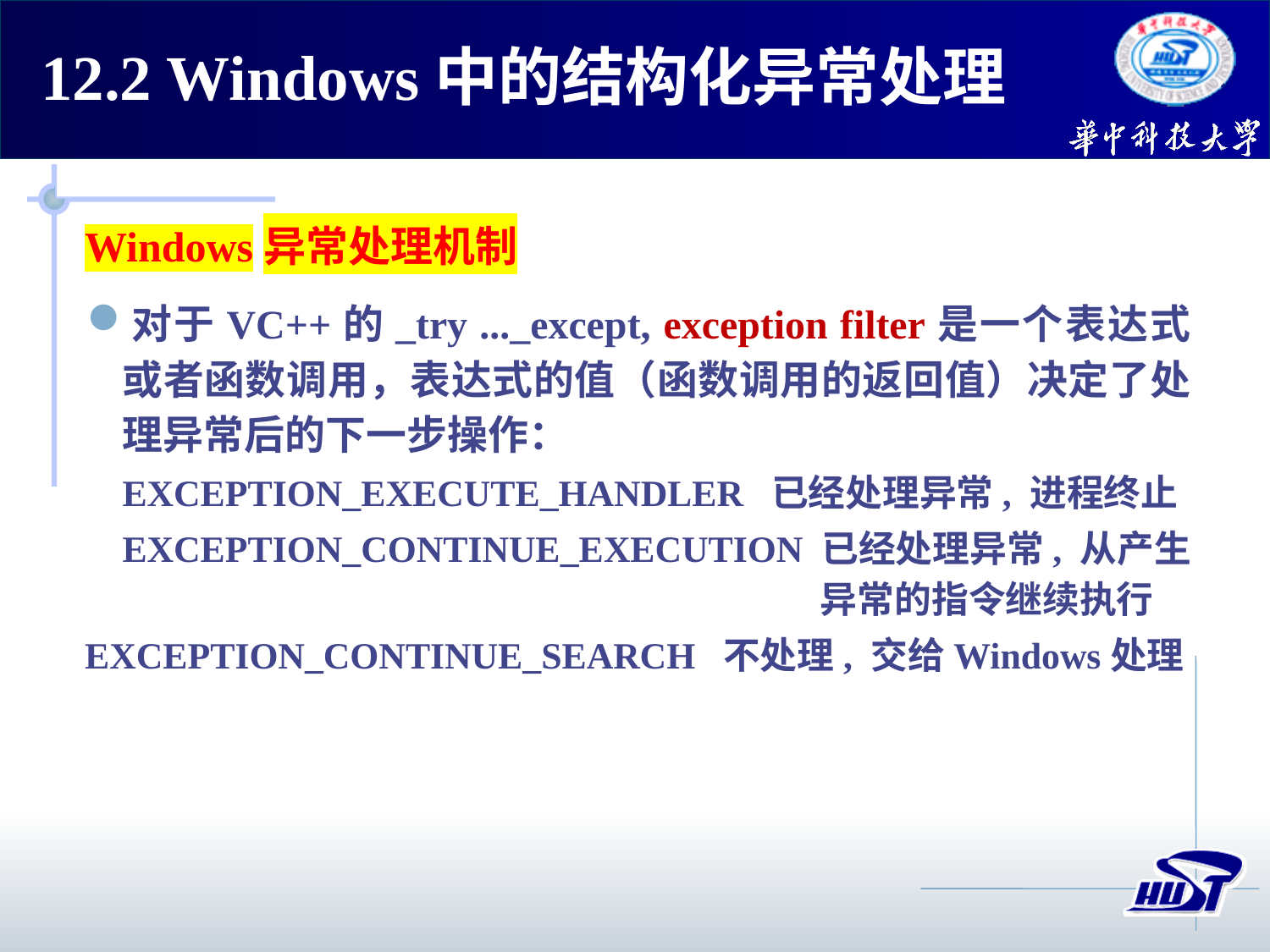

12.2 Windows中的结构化异常处理
Windows异常处理机制
对于VC++的_try ..._except, exception filter是一个表达式或者函数调用，表达式的值（函数调用的返回值）决定了处理异常后的下一步操作：
EXCEPTION_EXECUTE_HANDLER  已经处理异常, 进程终止
EXCEPTION_CONTINUE_EXECUTION 已经处理异常, 从产生异常的指令继续执行
EXCEPTION_CONTINUE_SEARCH  不处理, 交给Windows处理